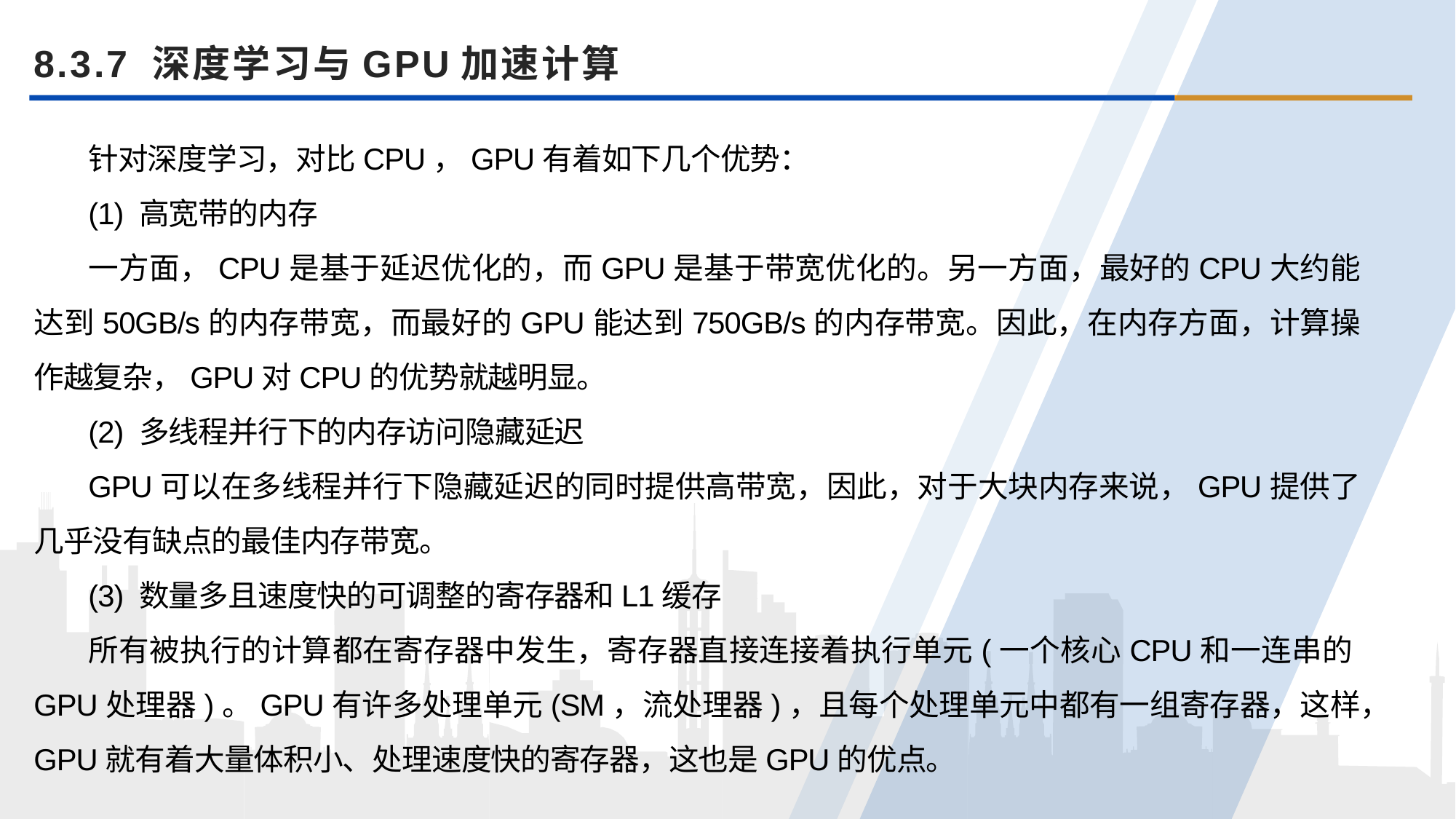

8.3.7 深度学习与GPU加速计算
针对深度学习，对比CPU，GPU有着如下几个优势：
(1) 高宽带的内存
一方面，CPU是基于延迟优化的，而GPU是基于带宽优化的。另一方面，最好的CPU大约能达到50GB/s的内存带宽，而最好的GPU能达到750GB/s的内存带宽。因此，在内存方面，计算操作越复杂，GPU对CPU的优势就越明显。
(2) 多线程并行下的内存访问隐藏延迟
GPU可以在多线程并行下隐藏延迟的同时提供高带宽，因此，对于大块内存来说，GPU提供了几乎没有缺点的最佳内存带宽。
(3) 数量多且速度快的可调整的寄存器和L1缓存
所有被执行的计算都在寄存器中发生，寄存器直接连接着执行单元(一个核心CPU和一连串的GPU处理器)。GPU有许多处理单元(SM，流处理器)，且每个处理单元中都有一组寄存器，这样，GPU就有着大量体积小、处理速度快的寄存器，这也是GPU的优点。